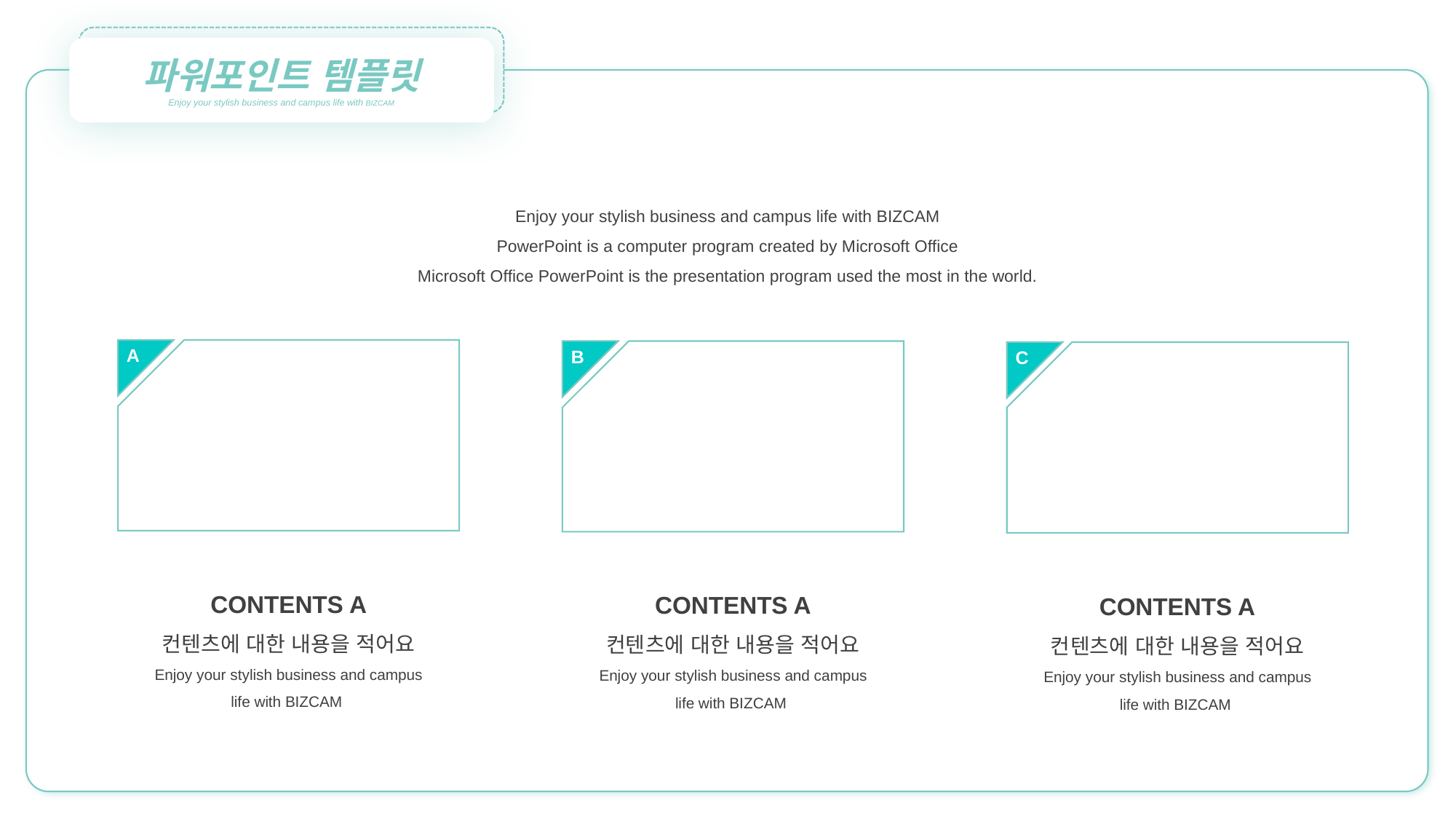

파워포인트 템플릿
Enjoy your stylish business and campus life with BIZCAM

Enjoy your stylish business and campus life with BIZCAM
PowerPoint is a computer program created by Microsoft Office
Microsoft Office PowerPoint is the presentation program used the most in the world.

A

B

C
CONTENTS A
컨텐츠에 대한 내용을 적어요
Enjoy your stylish business and campus life with BIZCAM
CONTENTS A
컨텐츠에 대한 내용을 적어요
Enjoy your stylish business and campus life with BIZCAM
CONTENTS A
컨텐츠에 대한 내용을 적어요
Enjoy your stylish business and campus life with BIZCAM